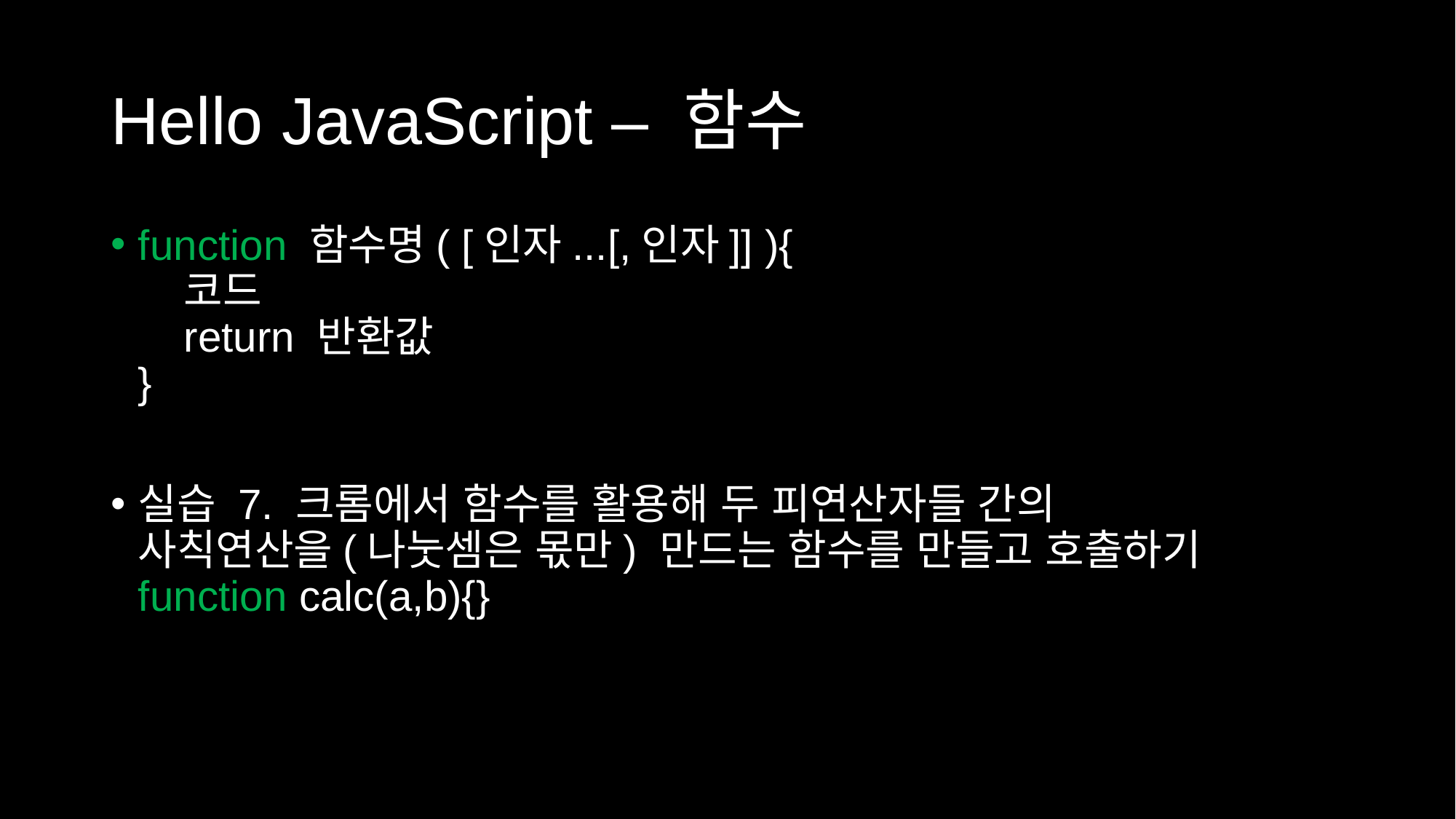

# Hello JavaScript – 함수
function 함수명( [인자...[,인자]] ){
   코드
   return 반환값
}

실습 7. 크롬에서 함수를 활용해 두 피연산자들 간의
사칙연산을(나눗셈은 몫만) 만드는 함수를 만들고 호출하기
function calc(a,b){}